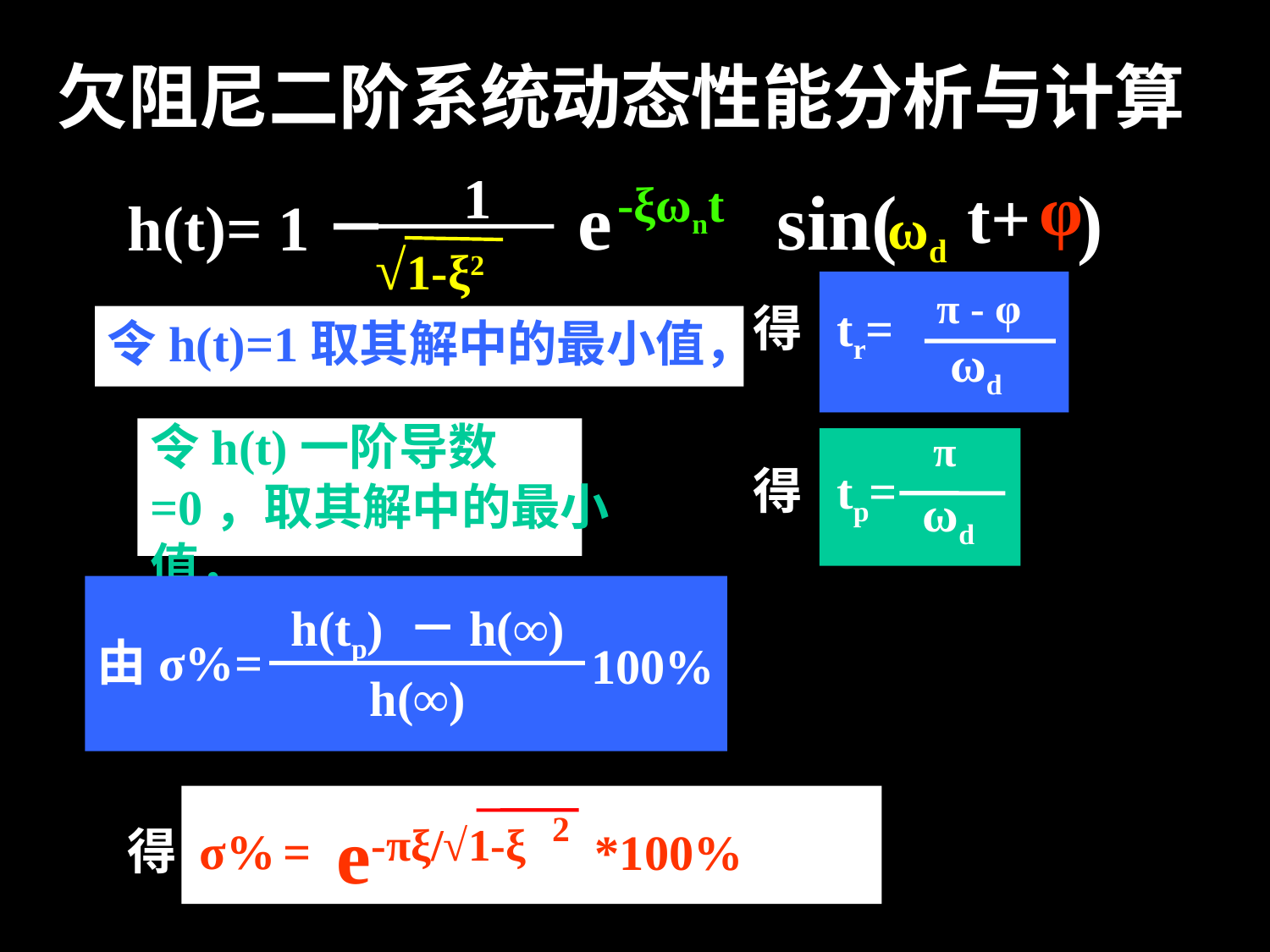

欠阻尼二阶系统动态性能分析与计算
1
φ
e
-ξωnt
 sin(
t+
)
h(t)= 1－
√1-ξ2

ωd

j

0

ωn
2
Φ(s)=
s2+2ξωns+ωn
2

ωd
=ωn√1-ξ2

π - φ

ωd
得  tr=

ωn

令h(t)=1取其解中的最小值，
φ
-ξωn
令h(t)一阶导数=0，取其解中的最小值，

  π

ωd

得  tp=
-ξωn
±j
ωn
S1,2=
√1-ξ2

h(tp) －h(∞)

h(∞)
由σ%=
100%
1
φ
e
-ξωnt
 sin(
t+
)
h(t)= 1－
√1-ξ2

ωd

e-πξ/√1-ξ
2

得 σ% =
*100%